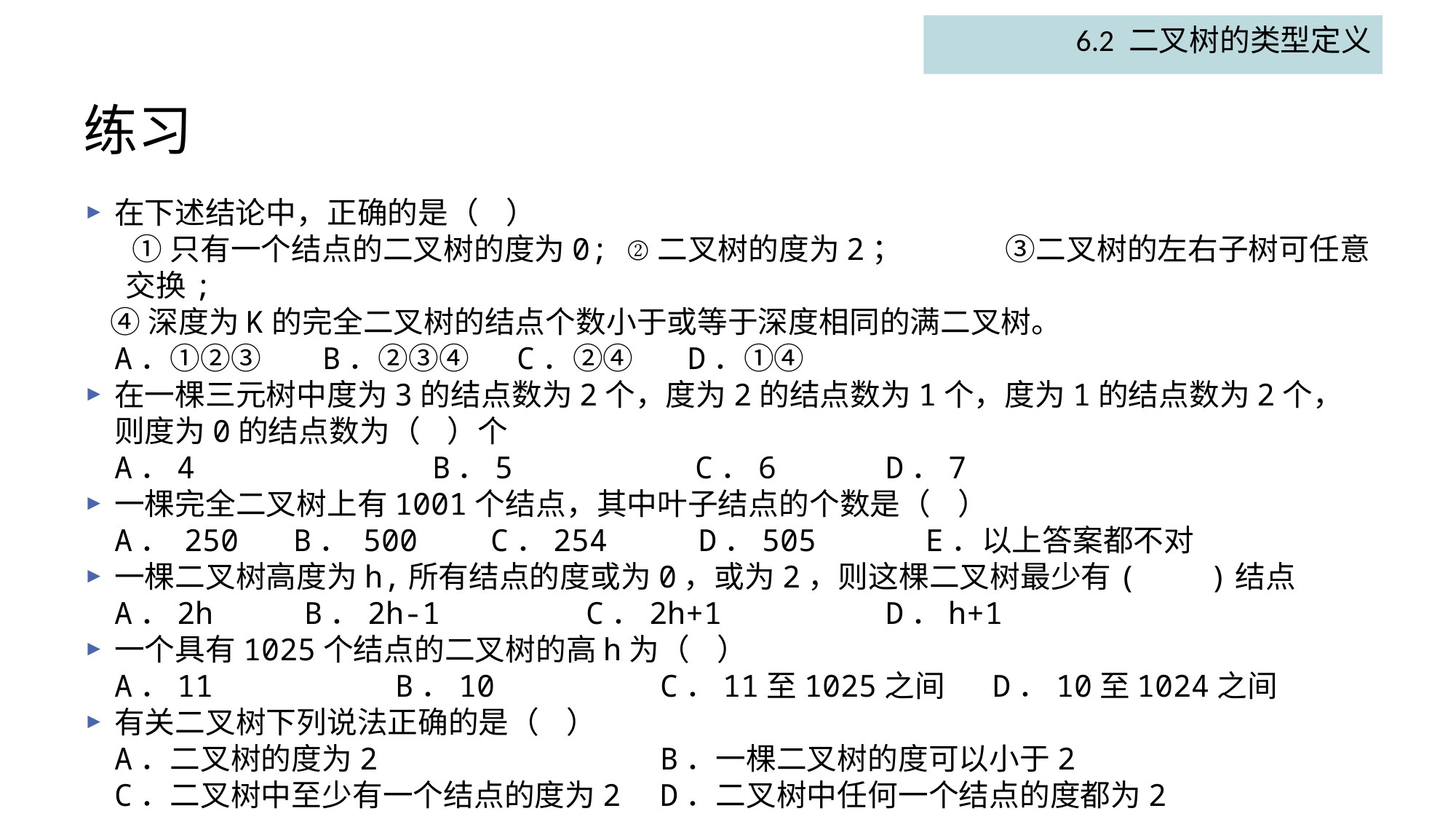

6.2 二叉树的类型定义
# 练习
在下述结论中，正确的是（    ）
	 ①只有一个结点的二叉树的度为0; ②二叉树的度为2；	 ③二叉树的左右子树可任意交换;
    ④深度为K的完全二叉树的结点个数小于或等于深度相同的满二叉树。
	A．①②③        B．②③④      C．②④       D．①④
在一棵三元树中度为3的结点数为2个，度为2的结点数为1个，度为1的结点数为2个，则度为0的结点数为（    ）个
	A．4             B．5          C．6      D．7
一棵完全二叉树上有1001个结点，其中叶子结点的个数是（    ）
	A． 250   B． 500    C．254     D．505      E．以上答案都不对
一棵二叉树高度为h,所有结点的度或为0，或为2，则这棵二叉树最少有(    )结点
	A．2h     B．2h-1        C．2h+1         D．h+1
一个具有1025个结点的二叉树的高h为（    ）
	A．11          B．10     	C．11至1025之间      D．10至1024之间
有关二叉树下列说法正确的是（    ）
	A．二叉树的度为2 			B．一棵二叉树的度可以小于2
	C．二叉树中至少有一个结点的度为2	D．二叉树中任何一个结点的度都为2